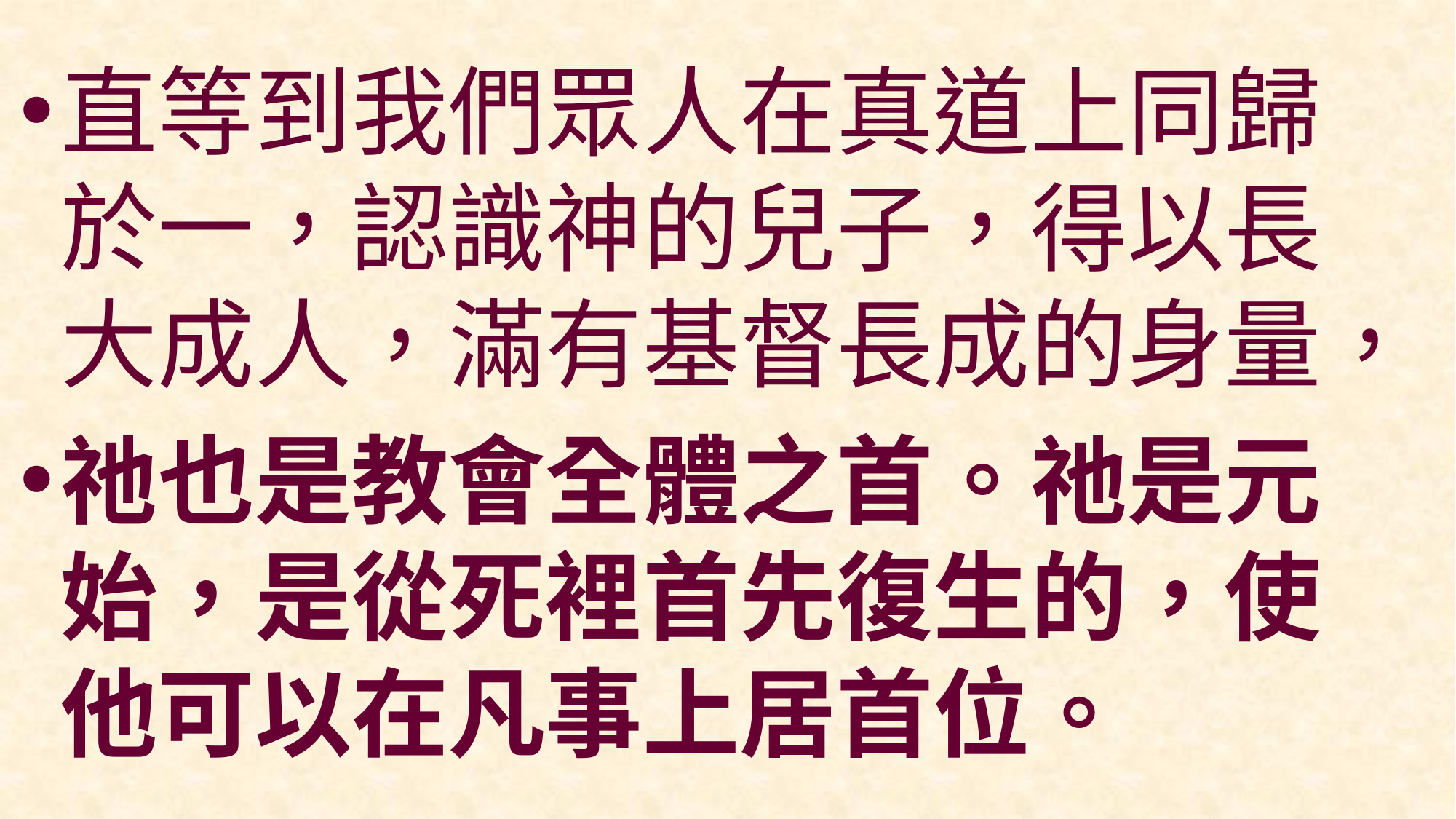

直等到我們眾人在真道上同歸於一，認識神的兒子，得以長大成人，滿有基督長成的身量，
祂也是教會全體之首。祂是元始，是從死裡首先復生的，使他可以在凡事上居首位。